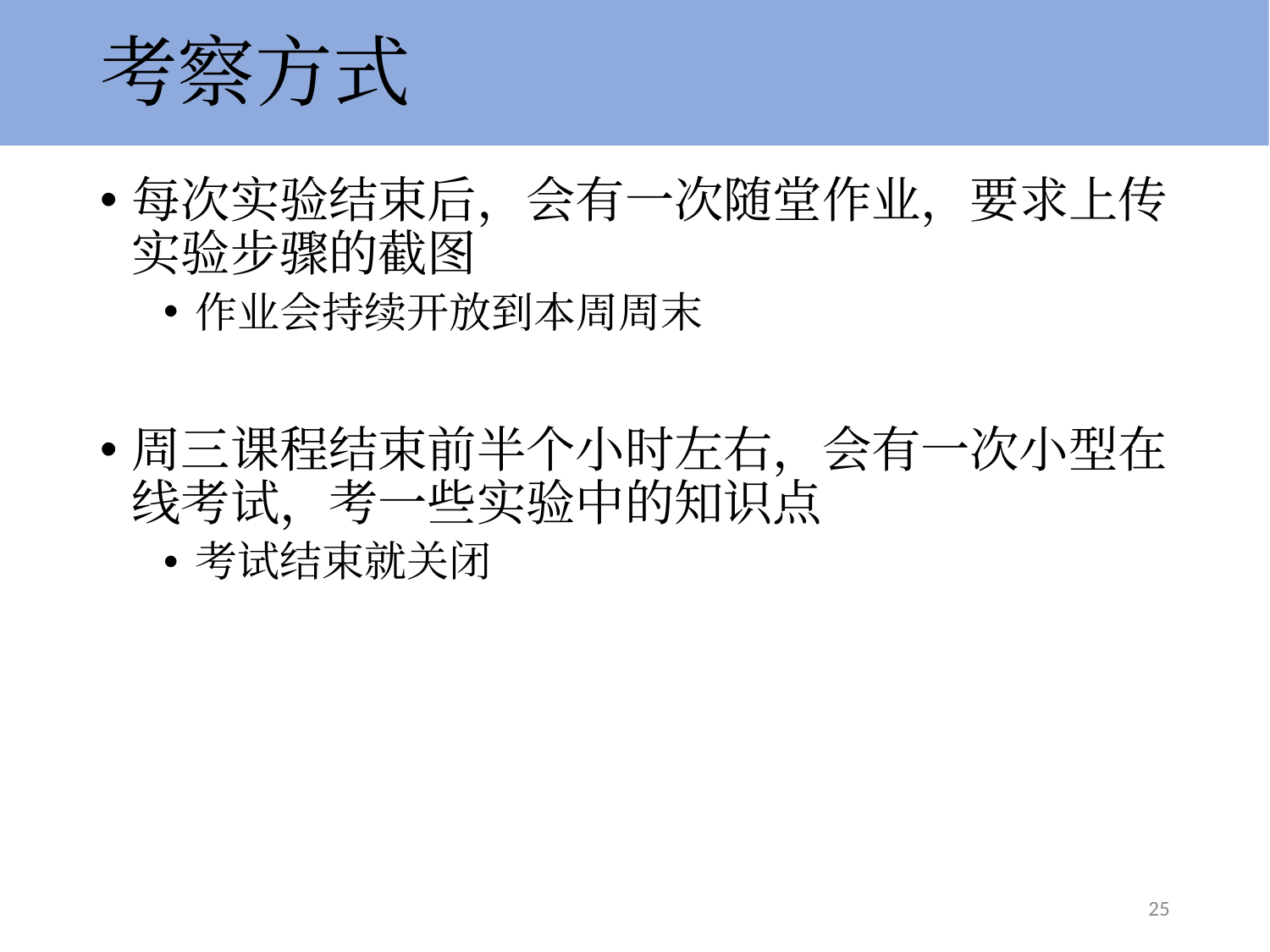

# 考察方式
每次实验结束后，会有一次随堂作业，要求上传实验步骤的截图
作业会持续开放到本周周末

周三课程结束前半个小时左右，会有一次小型在线考试，考一些实验中的知识点
考试结束就关闭
25